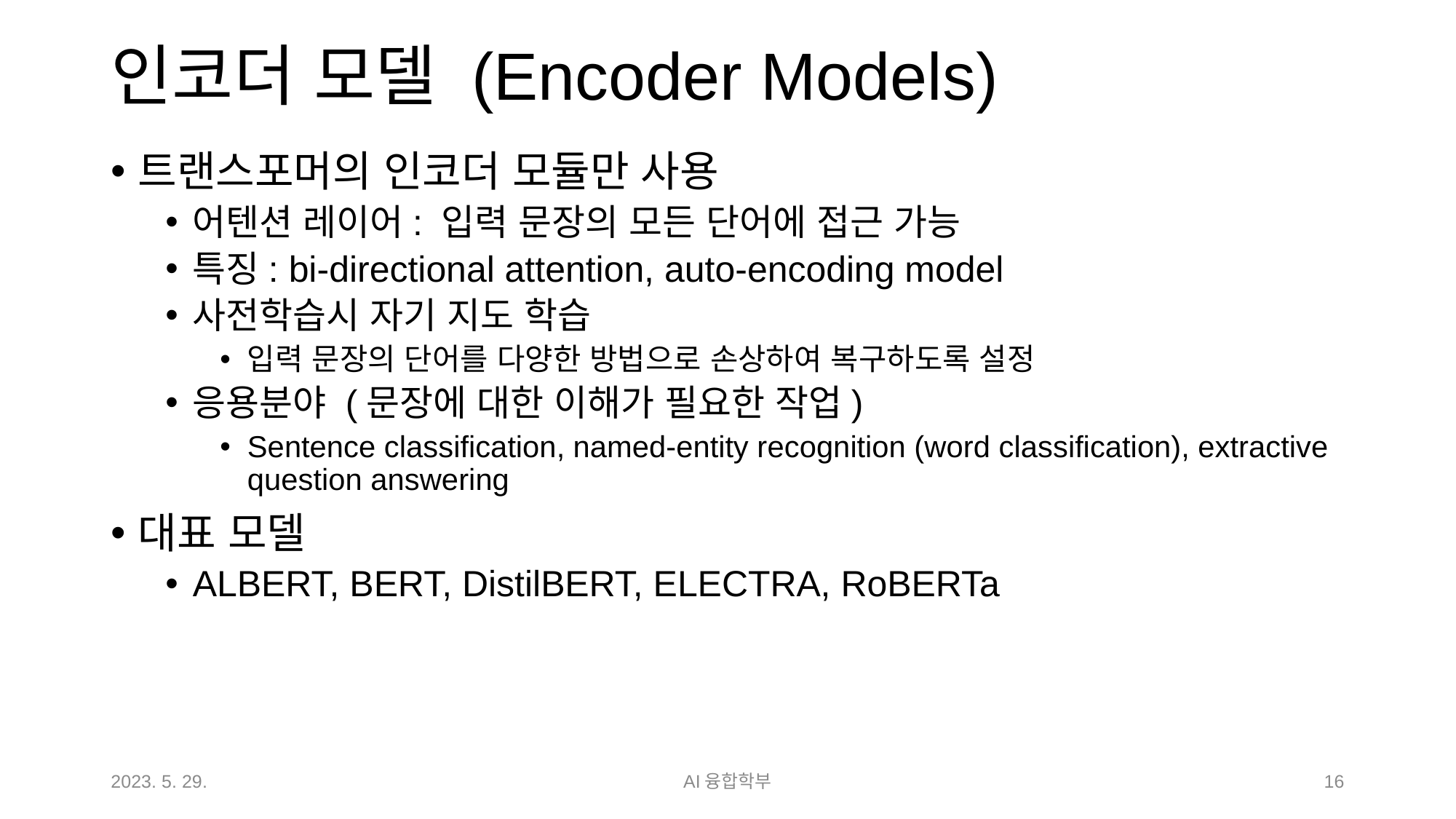

# 인코더 모델 (Encoder Models)
트랜스포머의 인코더 모듈만 사용
어텐션 레이어: 입력 문장의 모든 단어에 접근 가능
특징: bi-directional attention, auto-encoding model
사전학습시 자기 지도 학습
입력 문장의 단어를 다양한 방법으로 손상하여 복구하도록 설정
응용분야 (문장에 대한 이해가 필요한 작업)
Sentence classification, named-entity recognition (word classification), extractive question answering
대표 모델
ALBERT, BERT, DistilBERT, ELECTRA, RoBERTa

2023. 5. 29.
AI융합학부
16